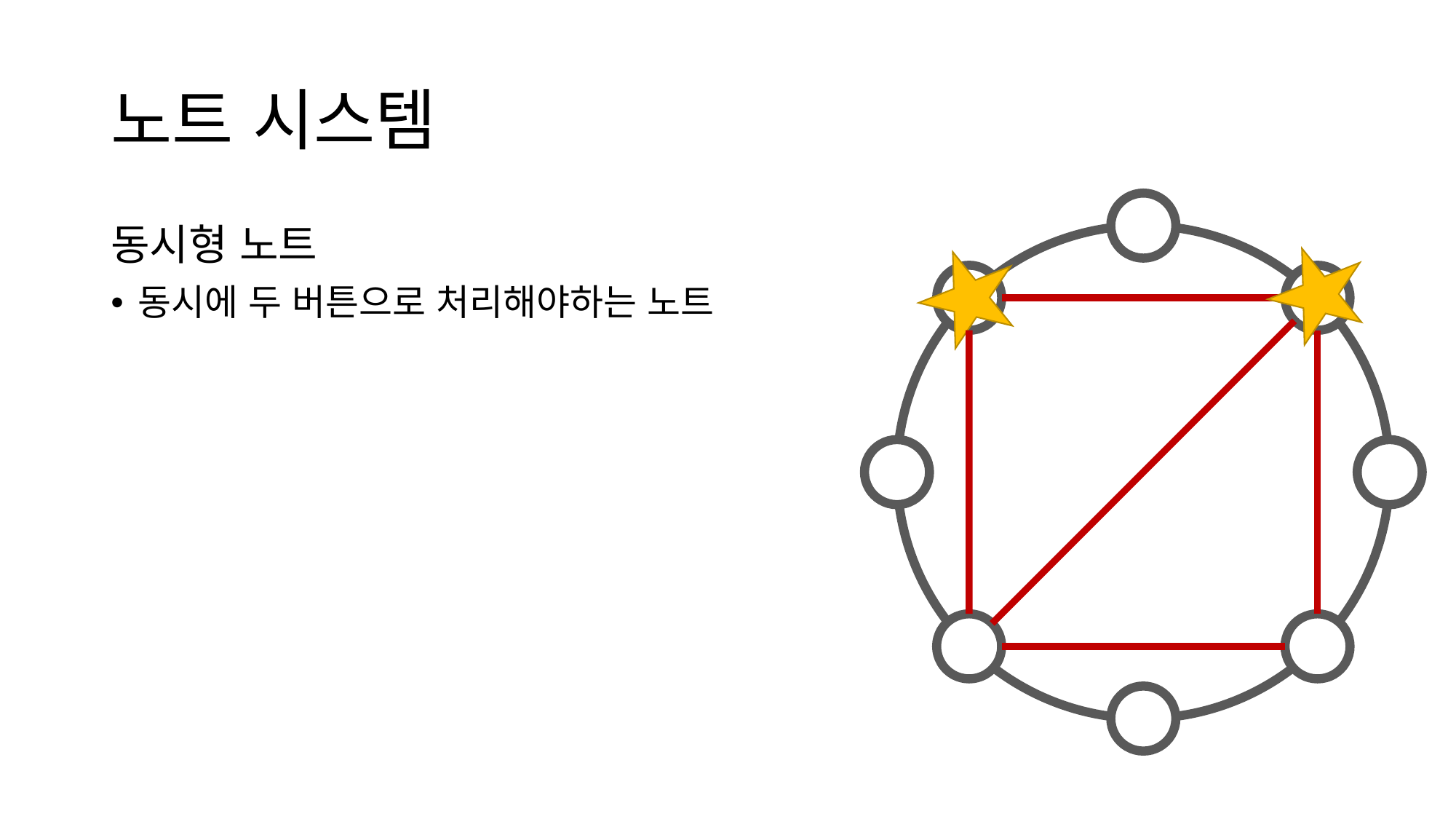

# 노트 시스템

동시형 노트
동시에 두 버튼으로 처리해야하는 노트